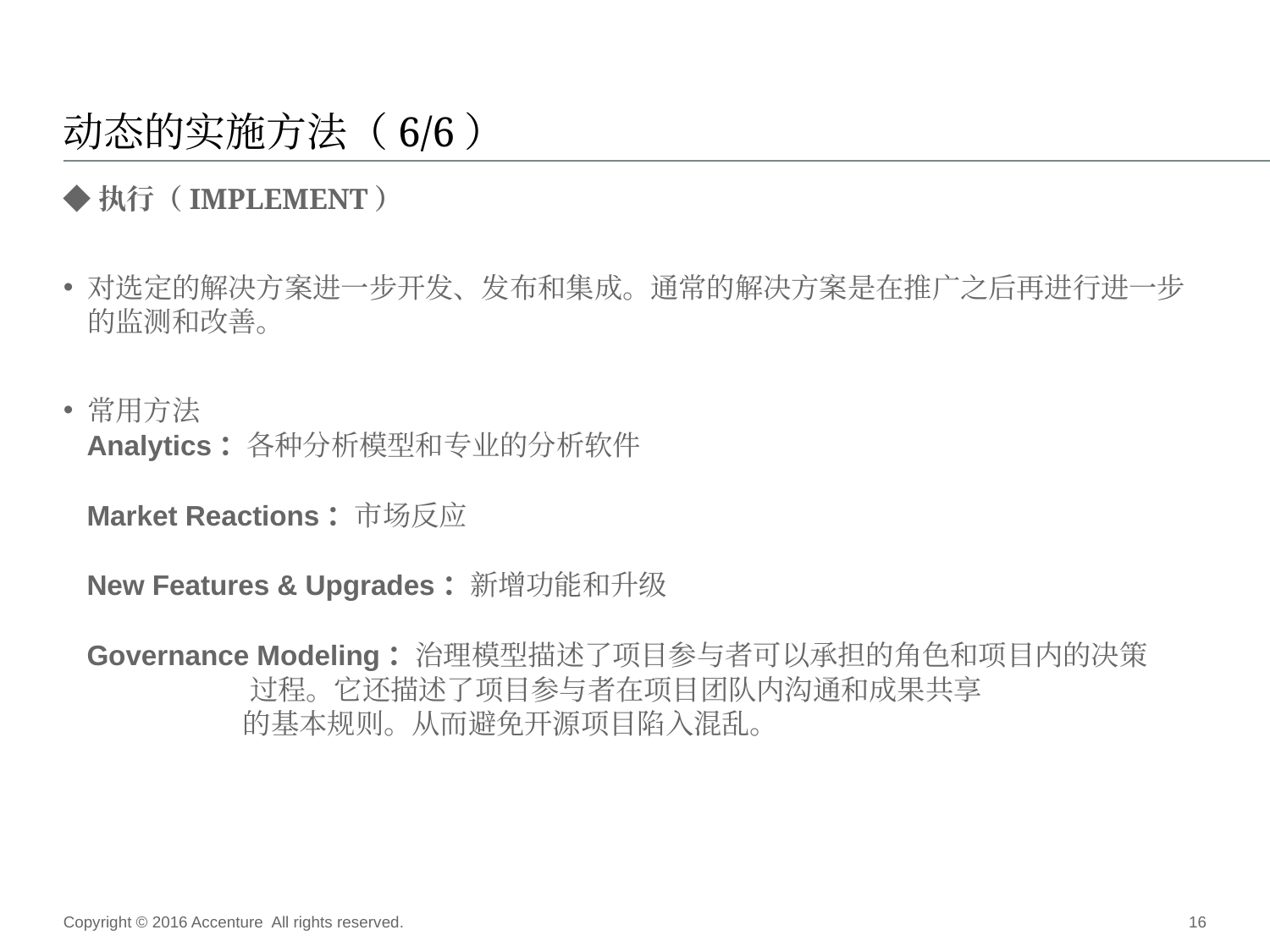

# 动态的实施方法（6/6）
◆执行（IMPLEMENT）

对选定的解决方案进一步开发、发布和集成。通常的解决方案是在推广之后再进行进一步的监测和改善。

常用方法
   Analytics：各种分析模型和专业的分析软件

   Market Reactions：市场反应

   New Features & Upgrades：新增功能和升级

   Governance Modeling：治理模型描述了项目参与者可以承担的角色和项目内的决策
                         过程。它还描述了项目参与者在项目团队内沟通和成果共享
                         的基本规则。从而避免开源项目陷入混乱。

Copyright © 2016 Accenture  All rights reserved.
16